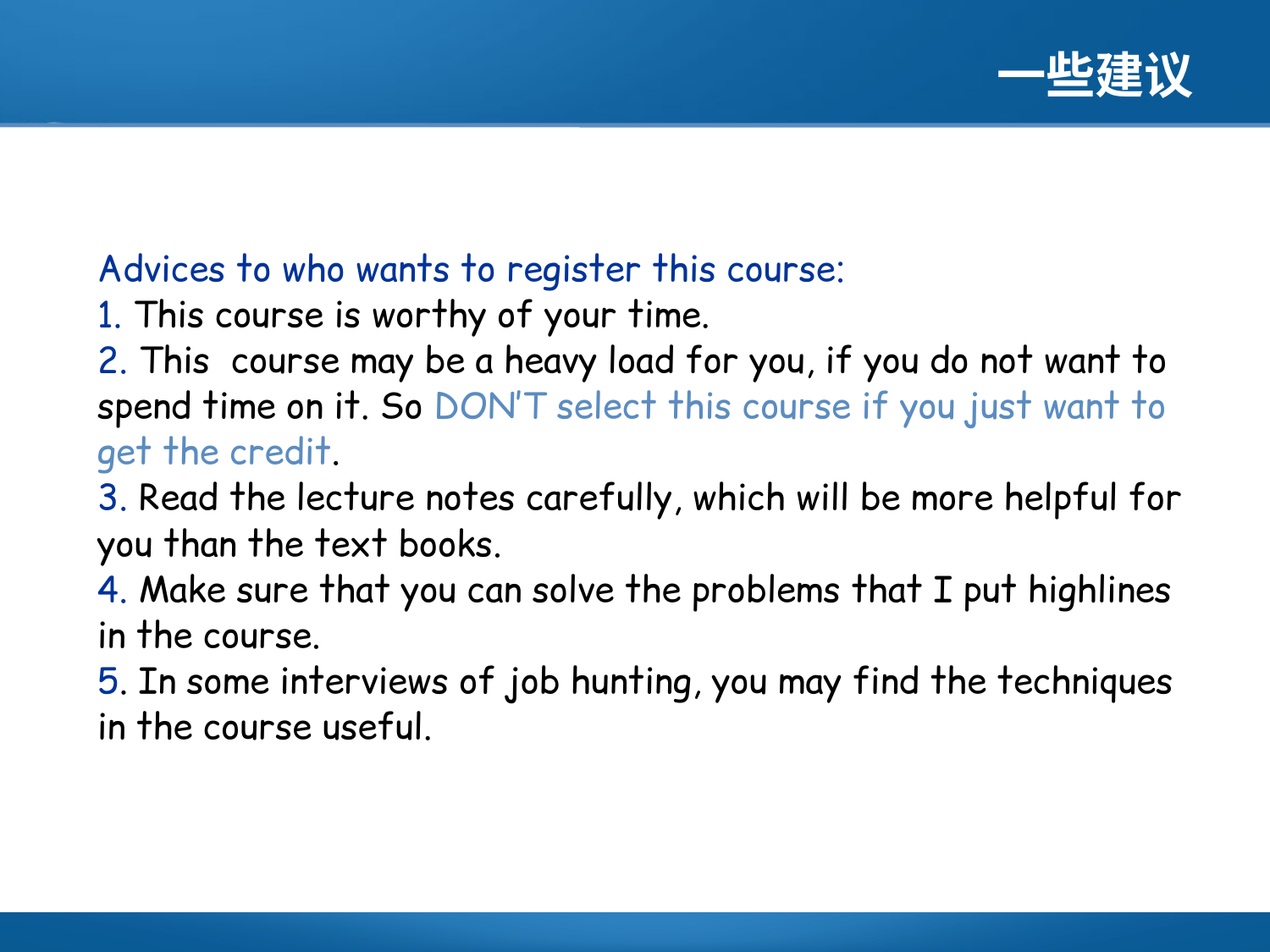

# 一些建议

Advices to who wants to register this course:
1. This course is worthy of your time.
2. This  course may be a heavy load for you, if you do not want to spend time on it. So DON’T select this course if you just want to get the credit.
3. Read the lecture notes carefully, which will be more helpful for you than the text books.
4. Make sure that you can solve the problems that I put highlines in the course.
5. In some interviews of job hunting, you may find the techniques in the course useful.